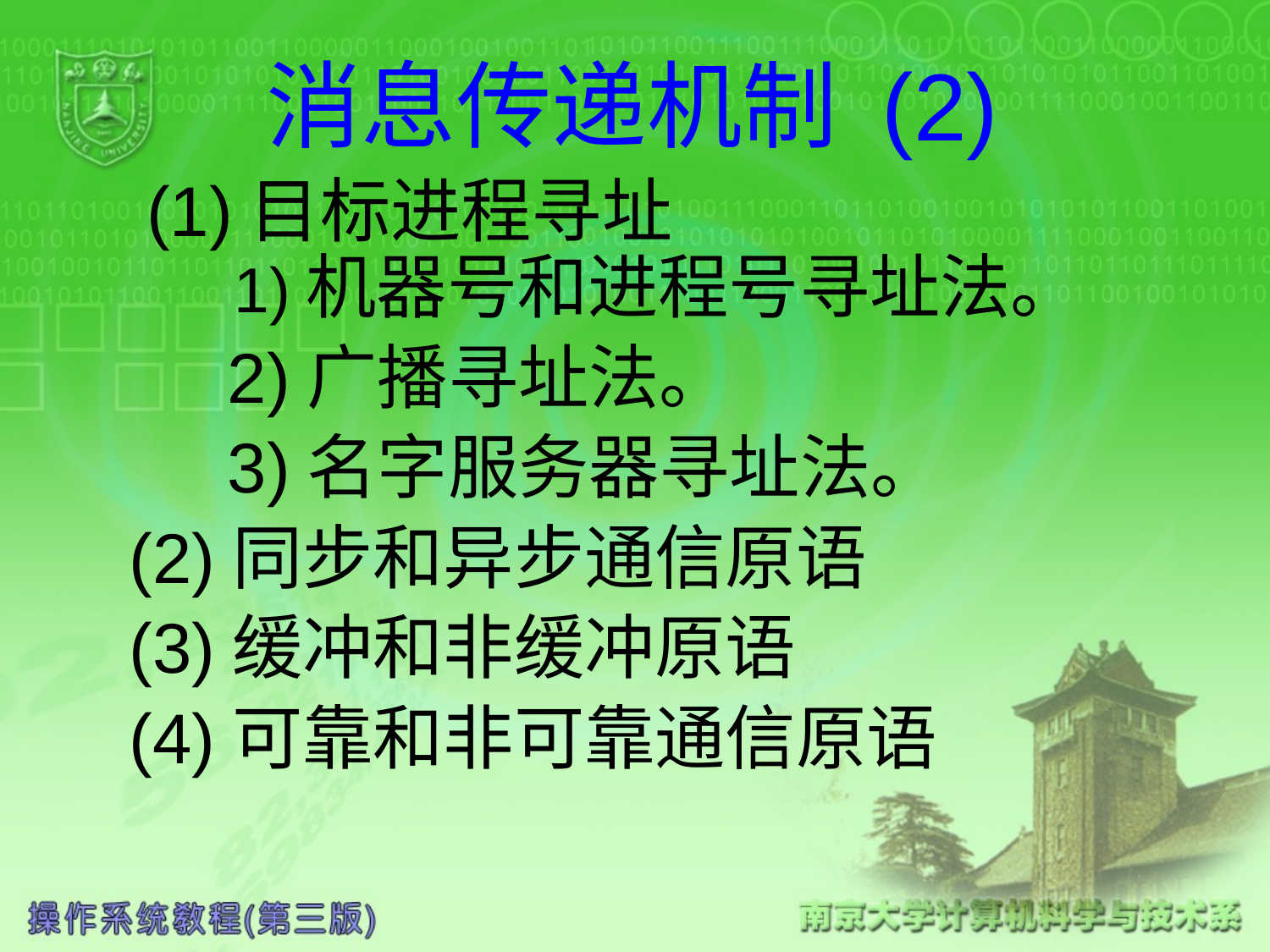

# 消息传递机制 (2)
 (1)目标进程寻址
   1)机器号和进程号寻址法。
     2)广播寻址法。
     3)名字服务器寻址法。
(2)同步和异步通信原语
(3)缓冲和非缓冲原语
(4)可靠和非可靠通信原语